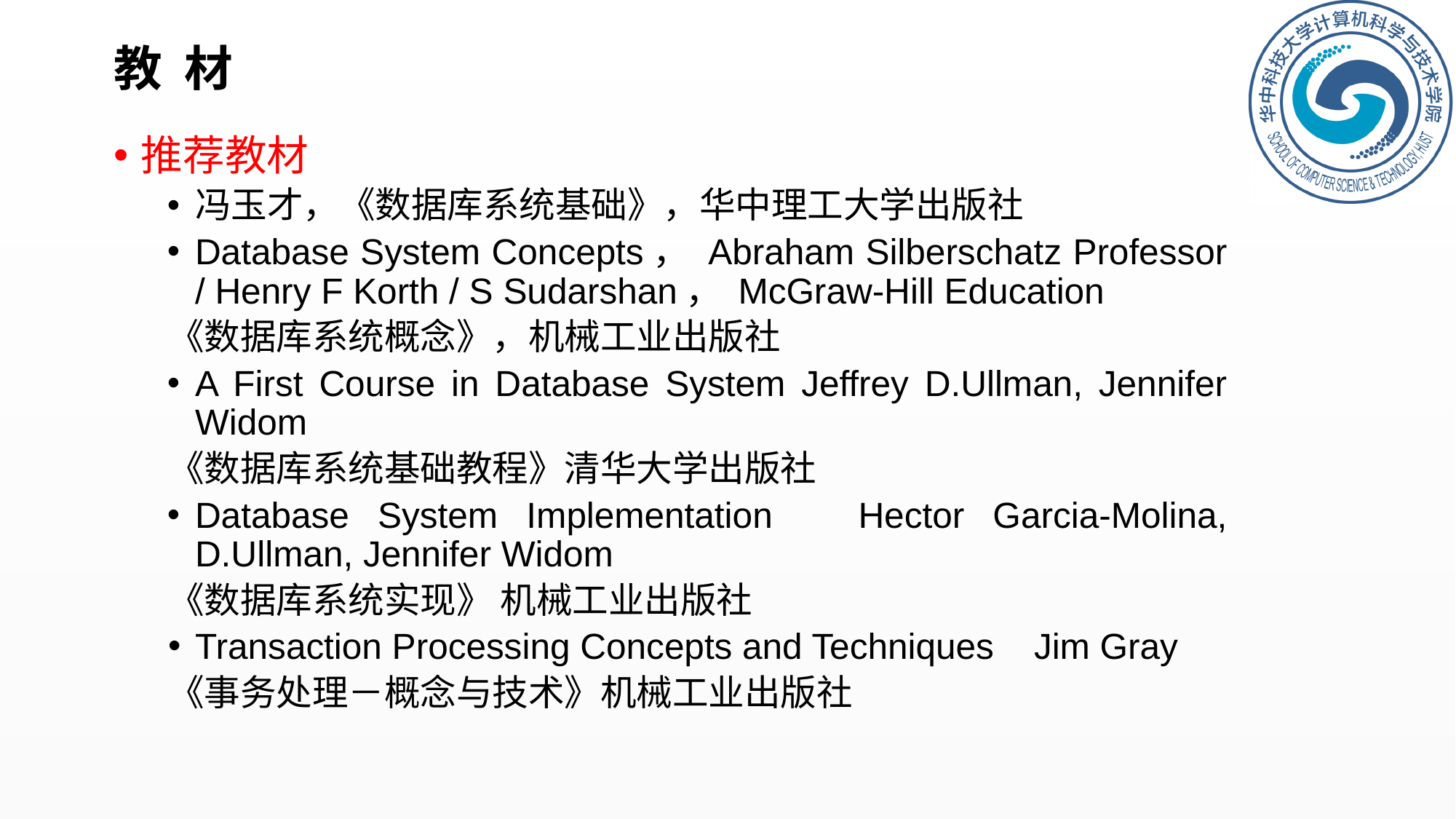

# 教  材
推荐教材
冯玉才，《数据库系统基础》，华中理工大学出版社
Database System Concepts， Abraham Silberschatz Professor / Henry F Korth / S Sudarshan， McGraw-Hill Education
《数据库系统概念》，机械工业出版社
A First Course in Database System Jeffrey D.Ullman, Jennifer Widom
《数据库系统基础教程》清华大学出版社
Database System Implementation   Hector Garcia-Molina, D.Ullman, Jennifer Widom
《数据库系统实现》 机械工业出版社
Transaction Processing Concepts and Techniques    Jim Gray
《事务处理－概念与技术》机械工业出版社